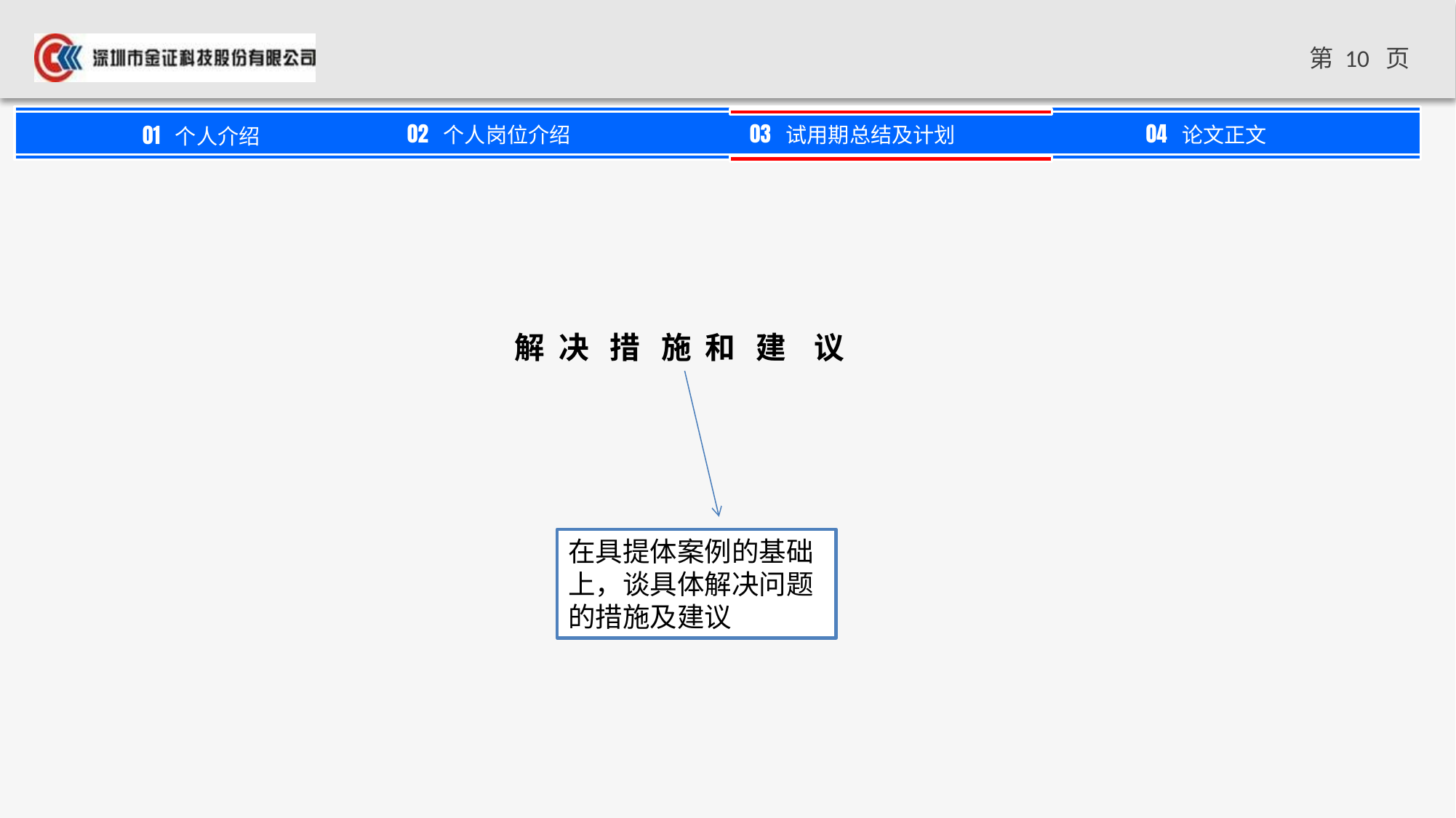

解  决   措   施  和   建    议
在具提体案例的基础上，谈具体解决问题的措施及建议